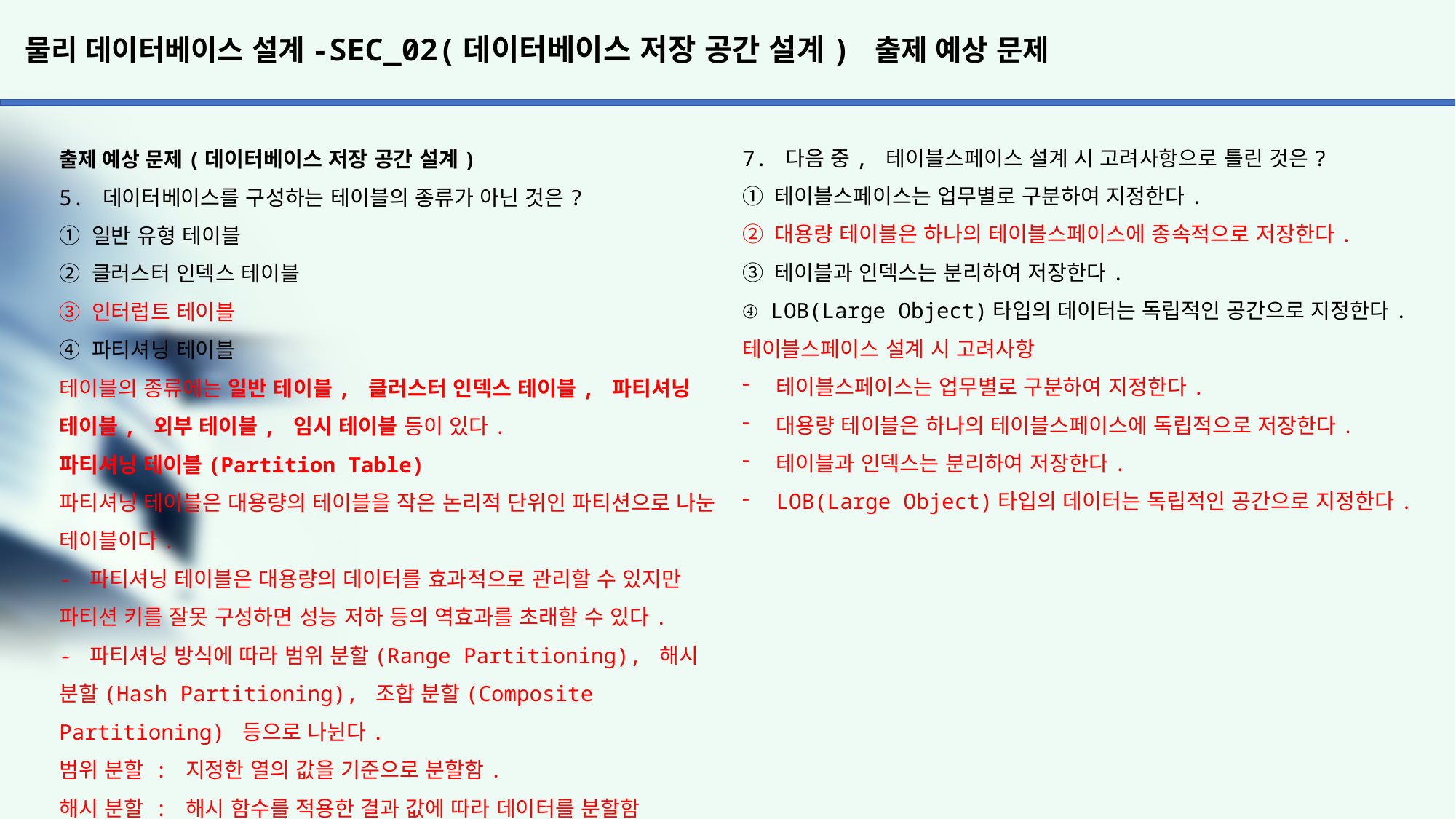

# 물리 데이터베이스 설계-SEC_02(데이터베이스 저장 공간 설계) 출제 예상 문제
7. 다음 중, 테이블스페이스 설계 시 고려사항으로 틀린 것은?
① 테이블스페이스는 업무별로 구분하여 지정한다.
② 대용량 테이블은 하나의 테이블스페이스에 종속적으로 저장한다.
③ 테이블과 인덱스는 분리하여 저장한다.
④ LOB(Large Object)타입의 데이터는 독립적인 공간으로 지정한다.
테이블스페이스 설계 시 고려사항
테이블스페이스는 업무별로 구분하여 지정한다.
대용량 테이블은 하나의 테이블스페이스에 독립적으로 저장한다.
테이블과 인덱스는 분리하여 저장한다.
LOB(Large Object)타입의 데이터는 독립적인 공간으로 지정한다.
출제 예상 문제(데이터베이스 저장 공간 설계)
5. 데이터베이스를 구성하는 테이블의 종류가 아닌 것은?
① 일반 유형 테이블
② 클러스터 인덱스 테이블
③ 인터럽트 테이블
④ 파티셔닝 테이블
테이블의 종류에는 일반 테이블, 클러스터 인덱스 테이블, 파티셔닝 테이블, 외부 테이블, 임시 테이블 등이 있다.
파티셔닝 테이블(Partition Table)
파티셔닝 테이블은 대용량의 테이블을 작은 논리적 단위인 파티션으로 나눈 테이블이다.
- 파티셔닝 테이블은 대용량의 데이터를 효과적으로 관리할 수 있지만 파티션 키를 잘못 구성하면 성능 저하 등의 역효과를 초래할 수 있다.
- 파티셔닝 방식에 따라 범위 분할(Range Partitioning), 해시 분할(Hash Partitioning), 조합 분할(Composite Partitioning) 등으로 나뉜다.
범위 분할 : 지정한 열의 값을 기준으로 분할함.
해시 분할 : 해시 함수를 적용한 결과 값에 따라 데이터를 분할함
조합 분할 : 범위 분할로 분할한 다음 해시 함수를 적용하여 다시
분할하는 방식
6. 다음 중 물리 데이터베이스 모델의 구성 요소인 테이블에 대한
설명으로 틀린 것은?
① 테이블에는 데이터베이스의 모든 데이터가 저장된다.
② 파티셔닝 테이블은 대용량의 테이블을 물리적 단위로 나눈 것 이다.
③ 외부 테이블은 외부 파일을 데이터베이스 내에 존재하는 일반 테이블처럼 이용할 수 있는 데이터베이스의 객체이다.
④ 클러스터 인덱스 테이블은 일반적인 인덱스를 사용하는 테이블 에 비해 접근 경로가 단축된다.